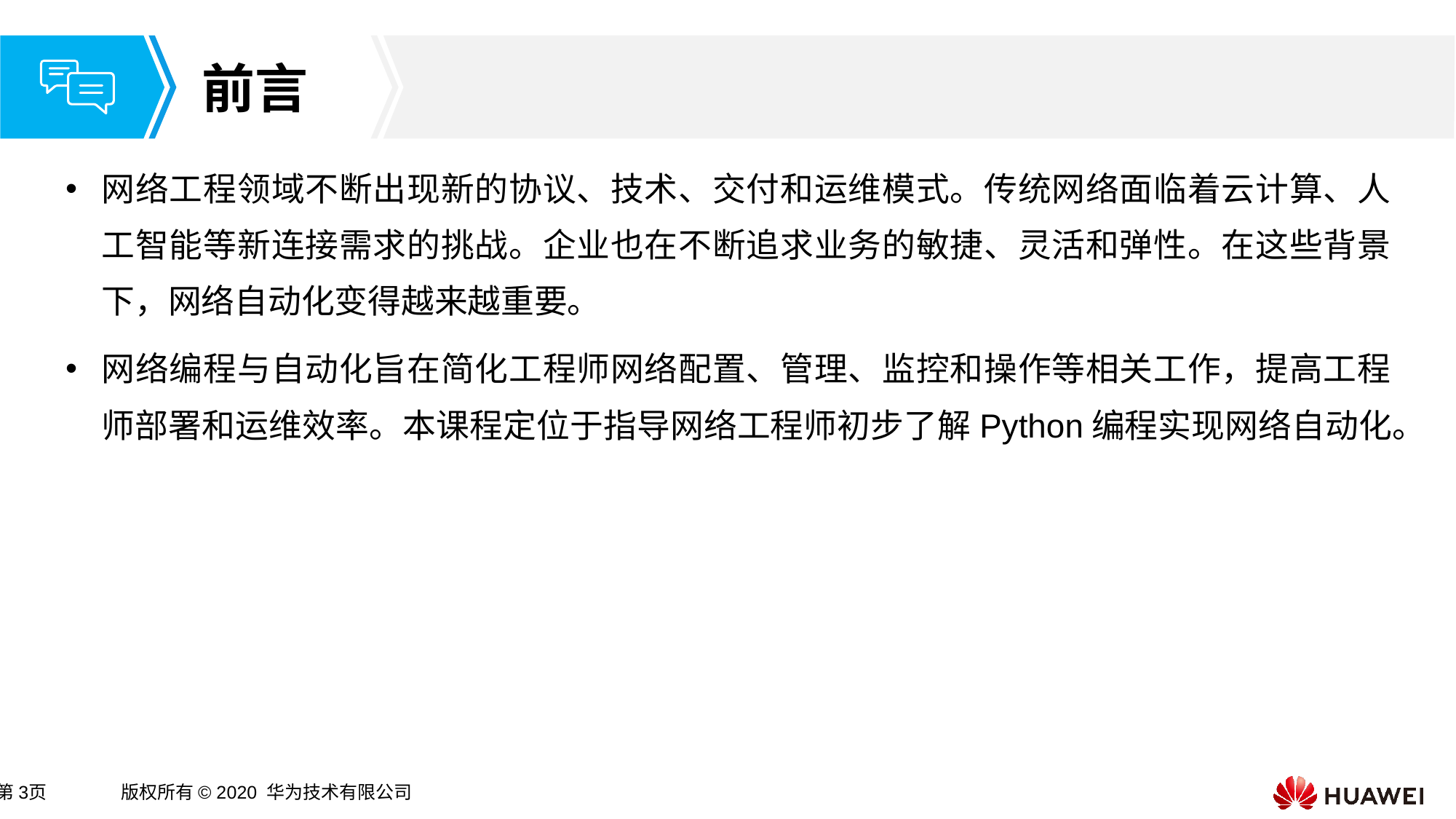

网络工程领域不断出现新的协议、技术、交付和运维模式。传统网络面临着云计算、人工智能等新连接需求的挑战。企业也在不断追求业务的敏捷、灵活和弹性。在这些背景下，网络自动化变得越来越重要。
网络编程与自动化旨在简化工程师网络配置、管理、监控和操作等相关工作，提高工程师部署和运维效率。本课程定位于指导网络工程师初步了解Python编程实现网络自动化。